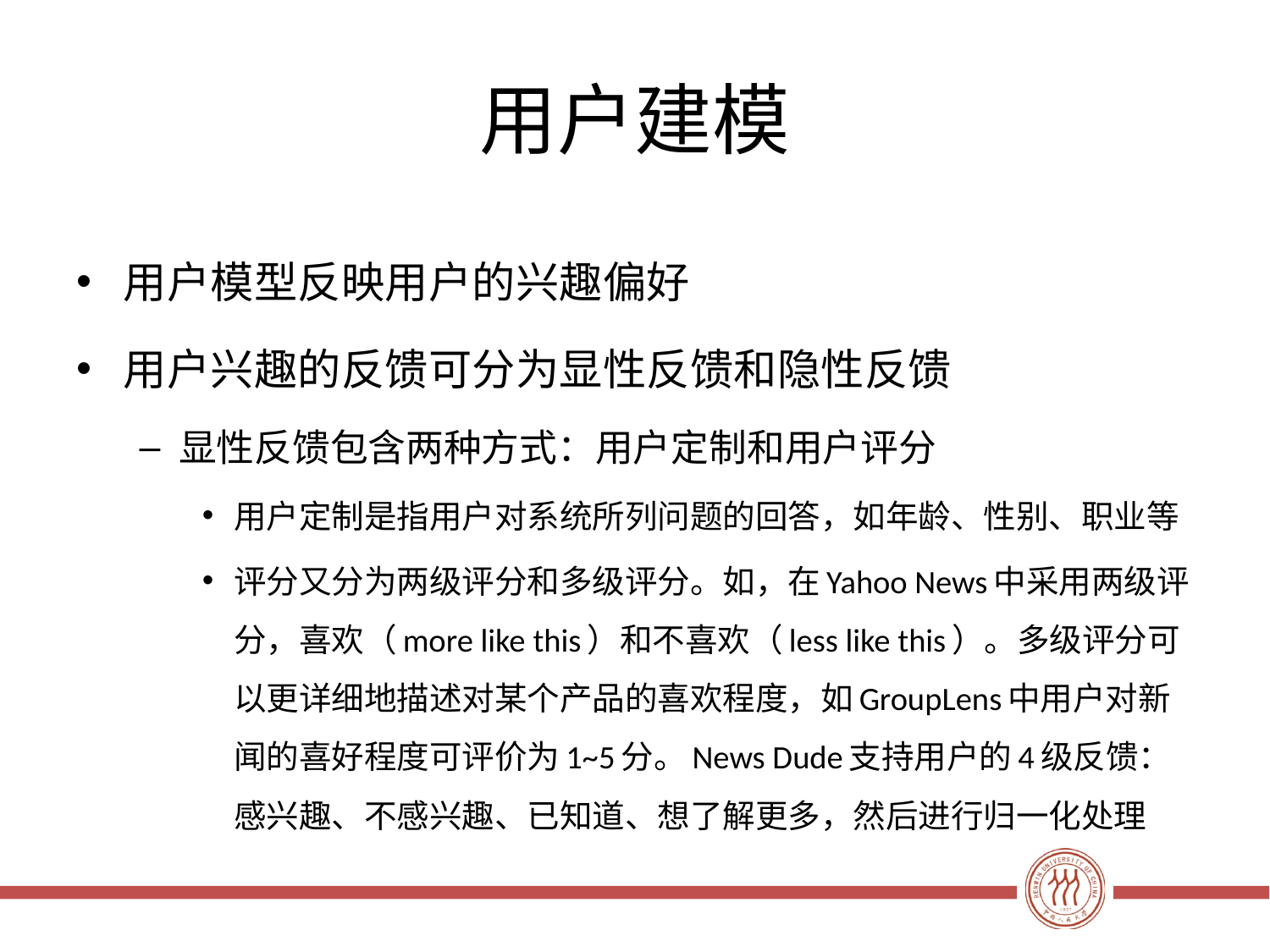

# 用户建模
用户模型反映用户的兴趣偏好
用户兴趣的反馈可分为显性反馈和隐性反馈
显性反馈包含两种方式：用户定制和用户评分
用户定制是指用户对系统所列问题的回答，如年龄、性别、职业等
评分又分为两级评分和多级评分。如，在Yahoo News中采用两级评分，喜欢（more like this）和不喜欢（less like this）。多级评分可以更详细地描述对某个产品的喜欢程度，如GroupLens中用户对新闻的喜好程度可评价为1~5分。News Dude支持用户的4级反馈：感兴趣、不感兴趣、已知道、想了解更多，然后进行归一化处理